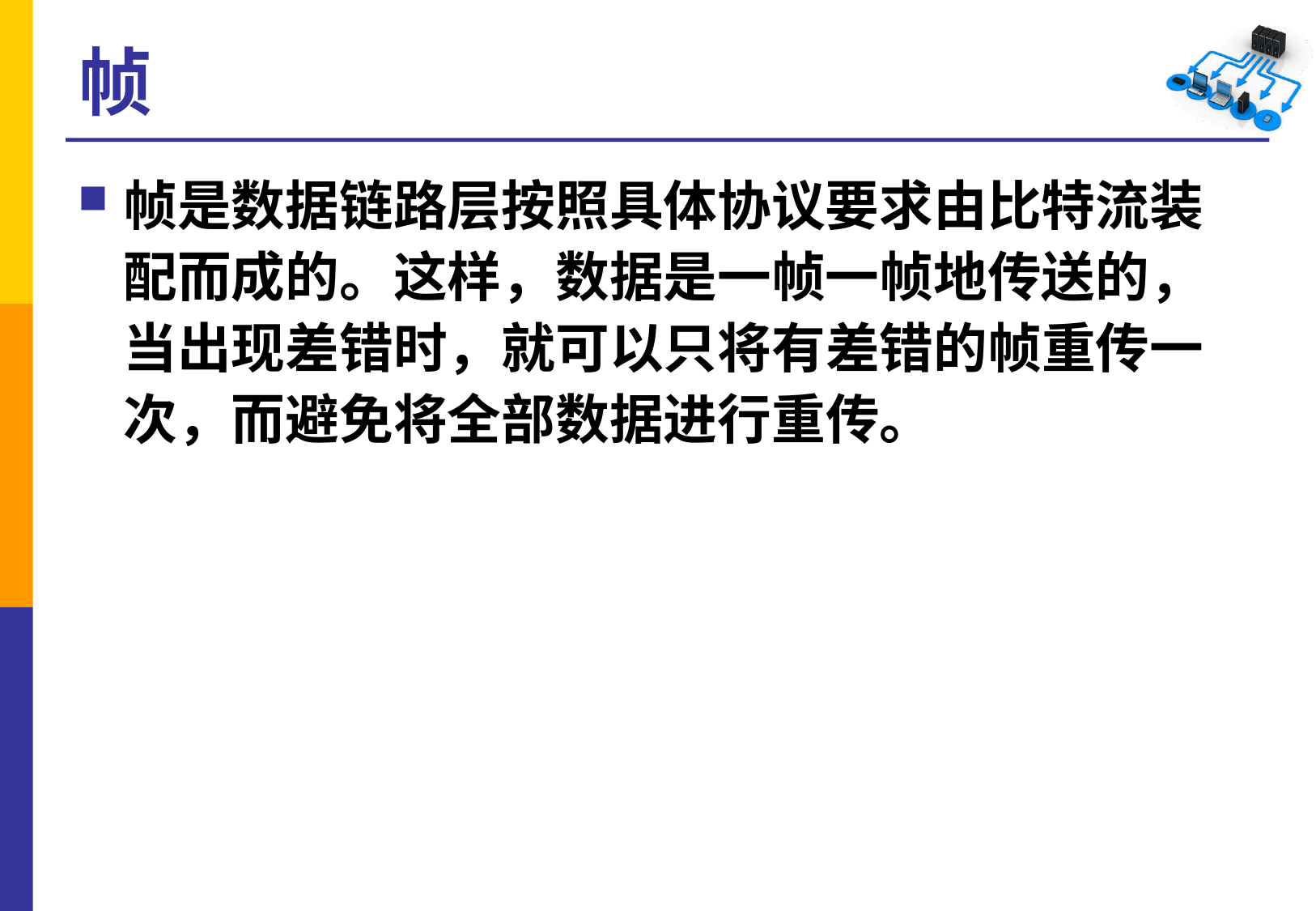

# 帧
帧是数据链路层按照具体协议要求由比特流装配而成的。这样，数据是一帧一帧地传送的，当出现差错时，就可以只将有差错的帧重传一次，而避免将全部数据进行重传。